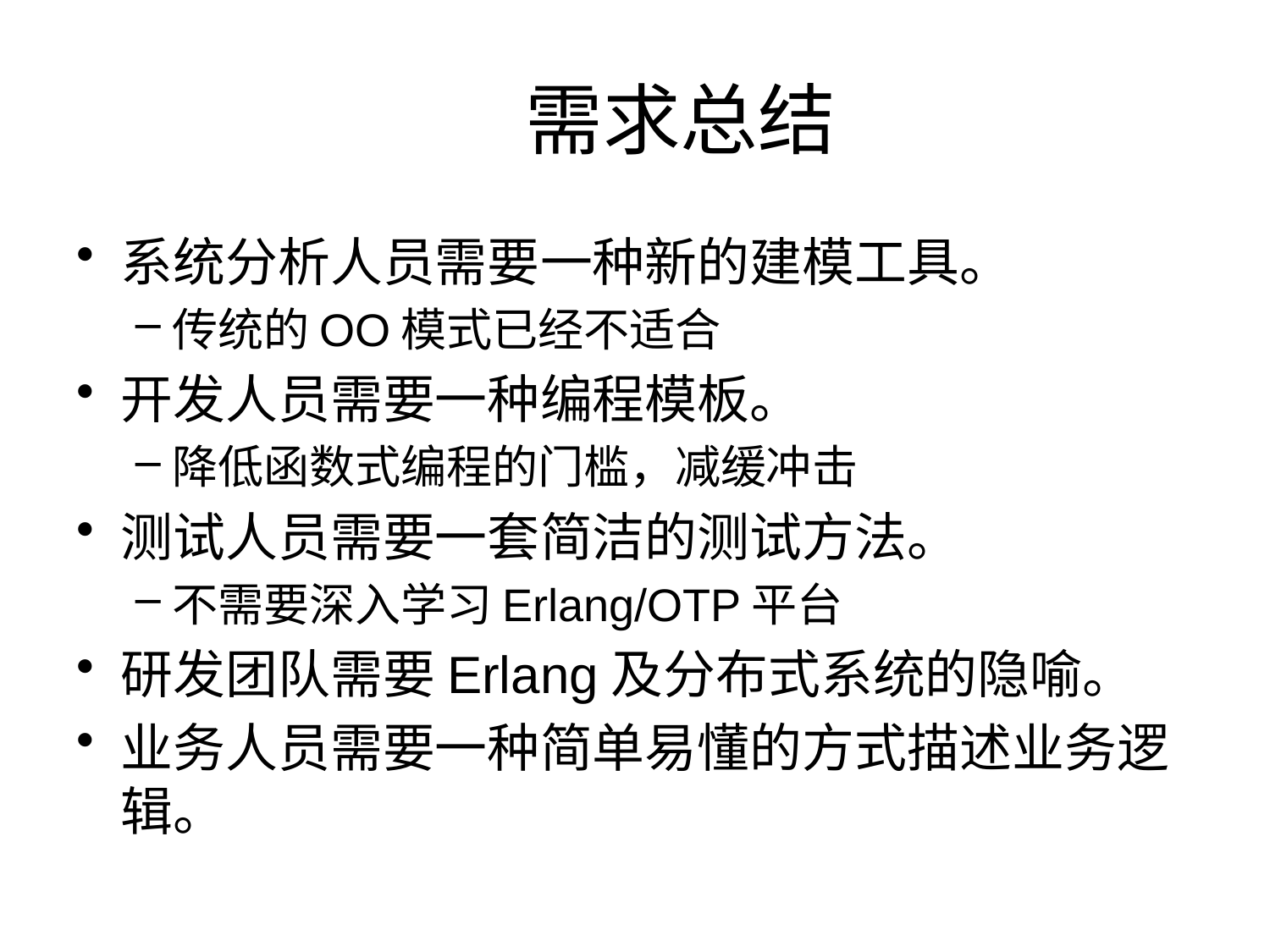

# 需求总结
系统分析人员需要一种新的建模工具。
传统的OO模式已经不适合
开发人员需要一种编程模板。
降低函数式编程的门槛，减缓冲击
测试人员需要一套简洁的测试方法。
不需要深入学习Erlang/OTP平台
研发团队需要Erlang及分布式系统的隐喻。
业务人员需要一种简单易懂的方式描述业务逻辑。